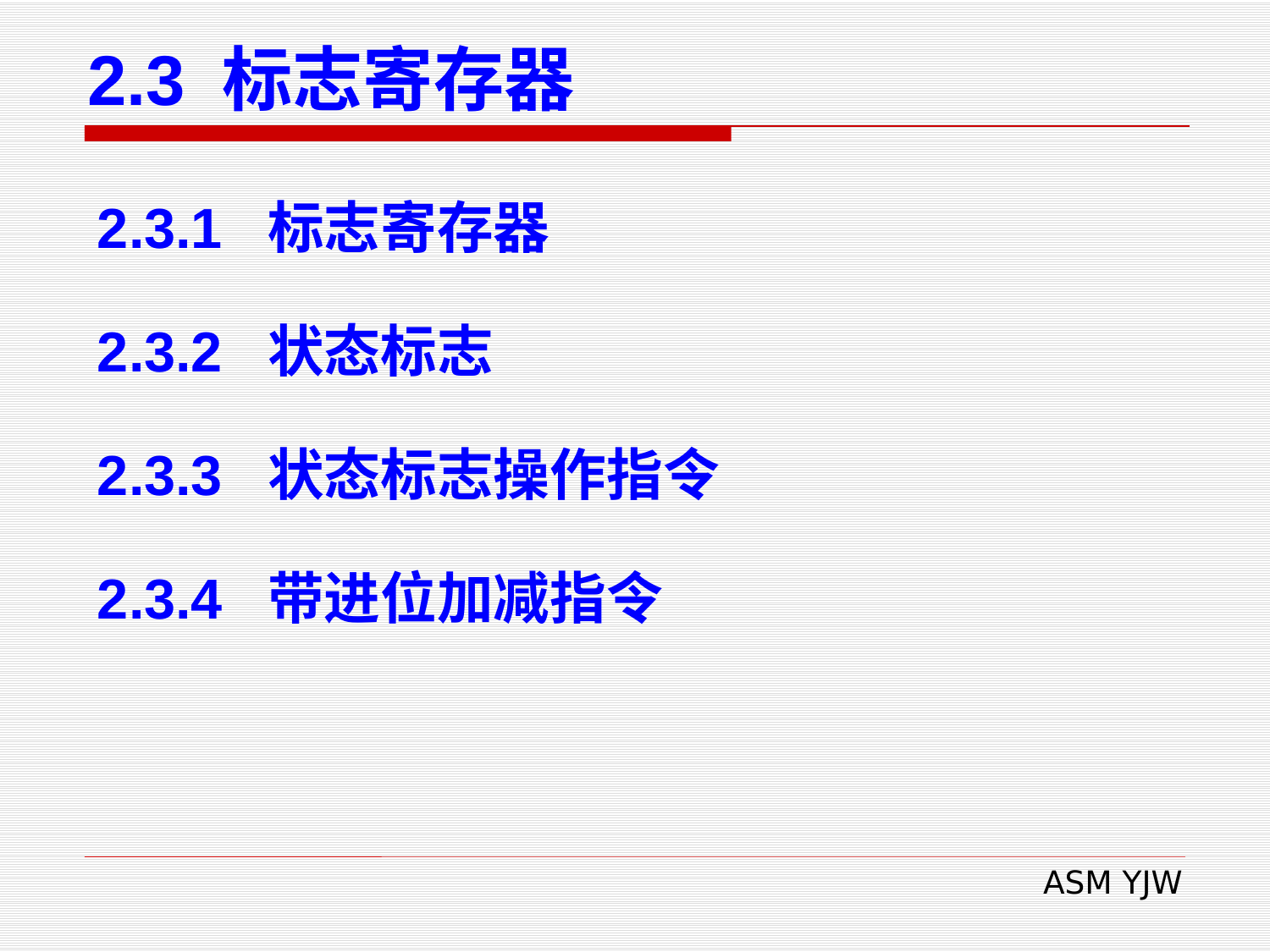

# 2.3 标志寄存器
2.3.1  标志寄存器
2.3.2  状态标志
2.3.3  状态标志操作指令
2.3.4  带进位加减指令